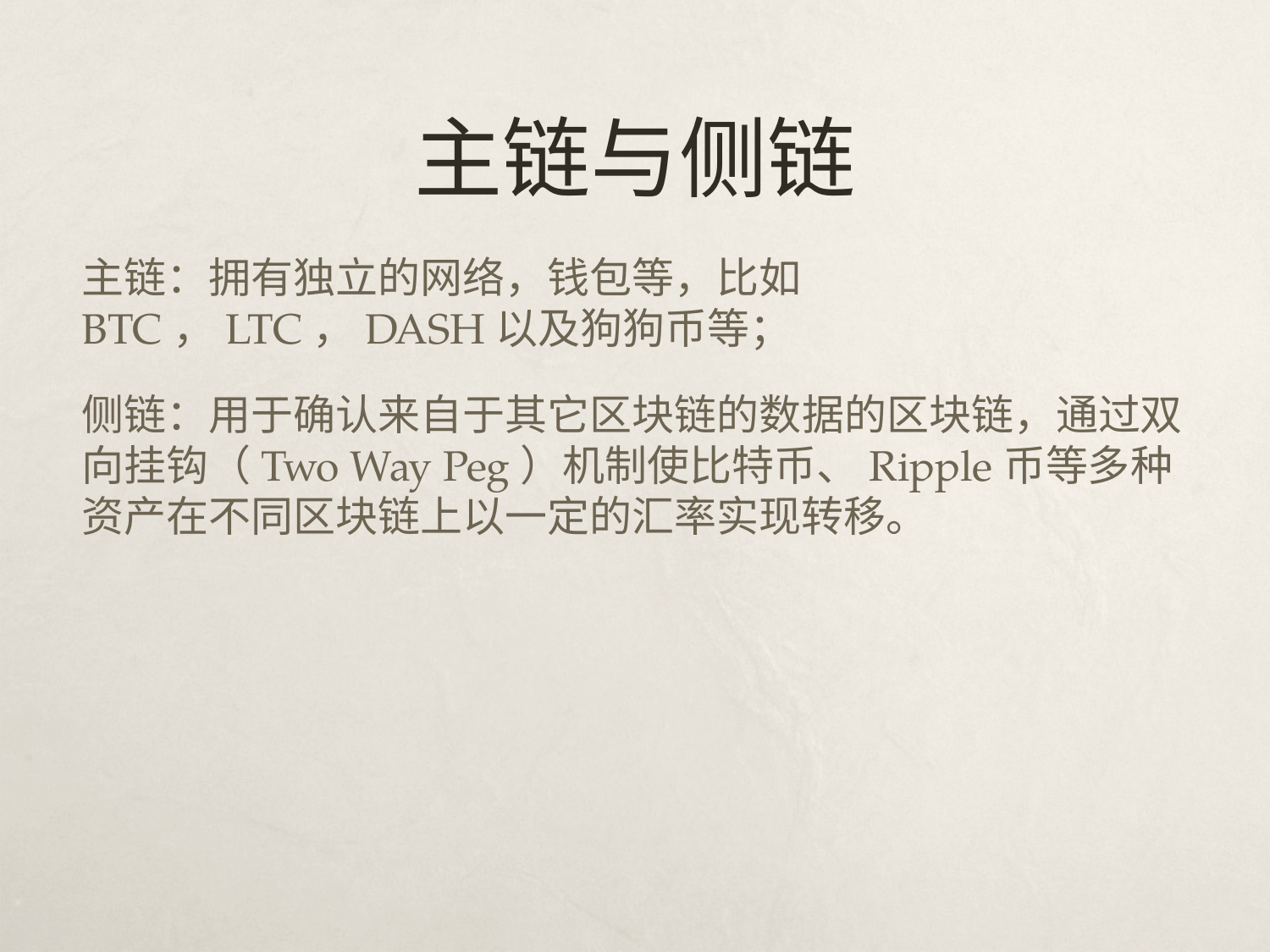

# 主链与侧链
主链：拥有独立的网络，钱包等，比如BTC，LTC，DASH以及狗狗币等；
侧链：用于确认来自于其它区块链的数据的区块链，通过双向挂钩（Two Way Peg）机制使比特币、Ripple币等多种资产在不同区块链上以一定的汇率实现转移。